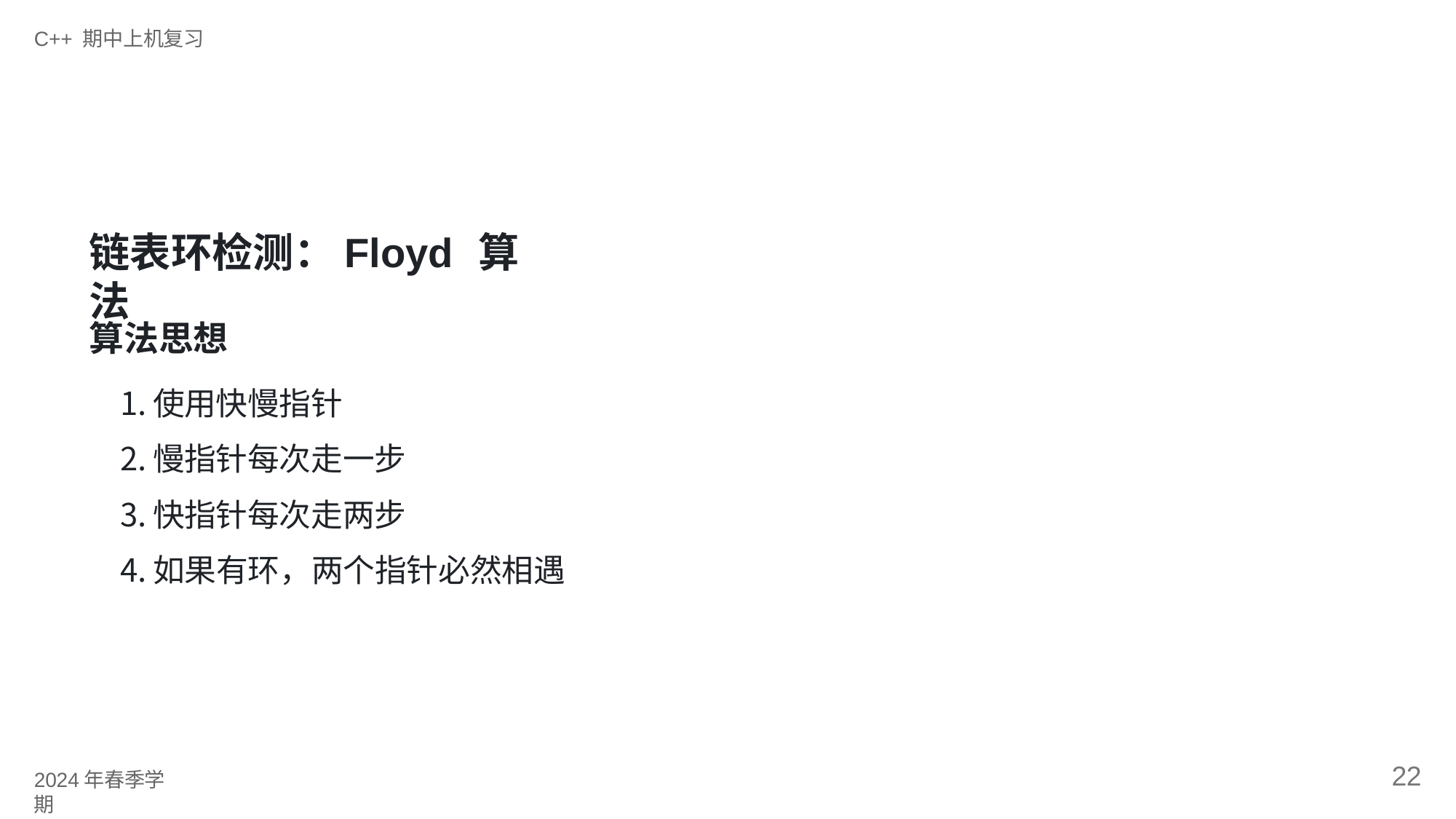

C++ 期中上机复习
# 链表环检测：Floyd 算法
算法思想
使用快慢指针
慢指针每次走一步
快指针每次走两步
如果有环，两个指针必然相遇
22
2024年春季学期